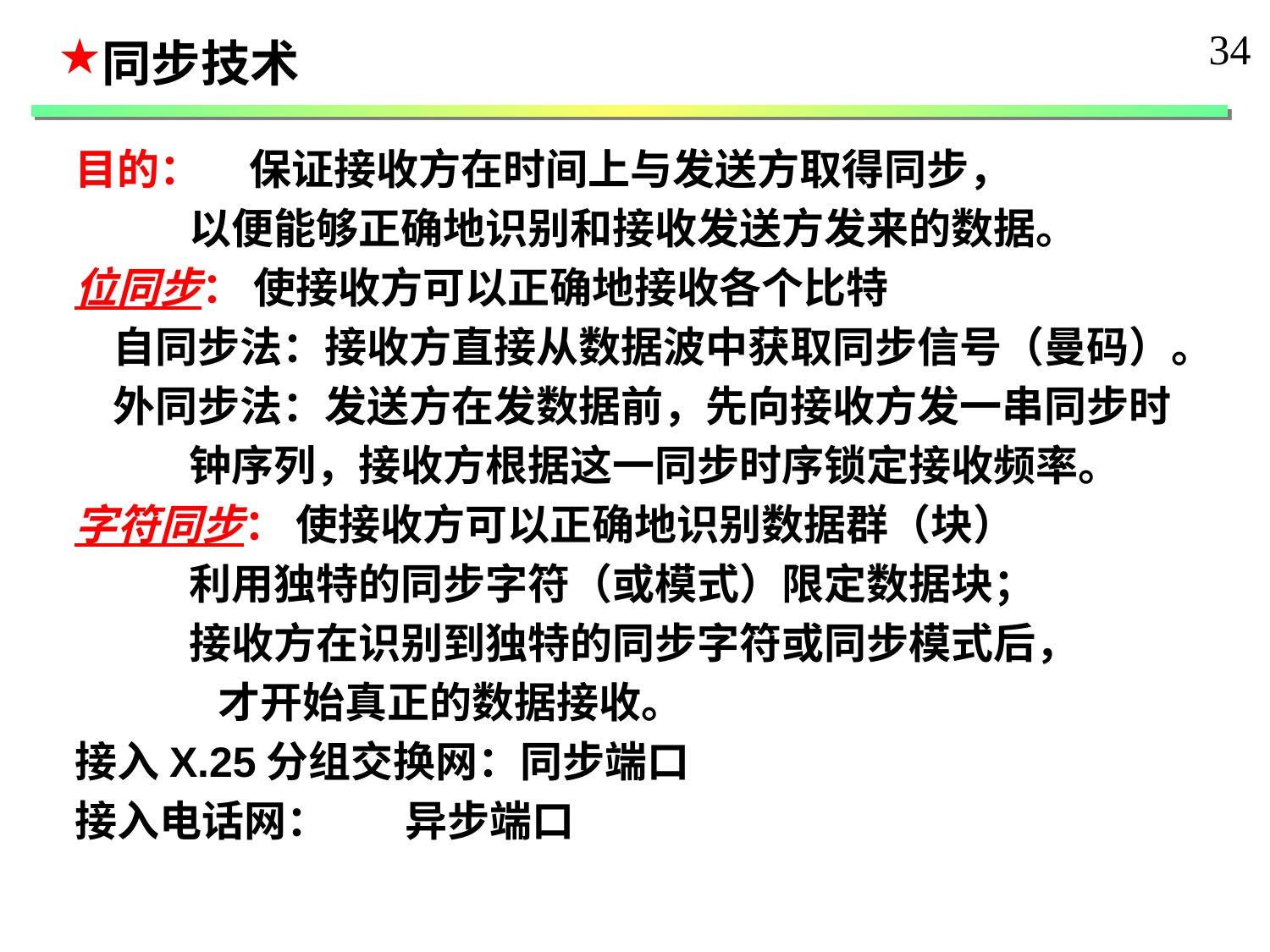

34
同步技术

目的：     保证接收方在时间上与发送方取得同步，
           以便能够正确地识别和接收发送方发来的数据。
位同步： 使接收方可以正确地接收各个比特
   自同步法：接收方直接从数据波中获取同步信号（曼码）。
   外同步法：发送方在发数据前，先向接收方发一串同步时
           钟序列，接收方根据这一同步时序锁定接收频率。
字符同步： 使接收方可以正确地识别数据群（块）
           利用独特的同步字符（或模式）限定数据块；
           接收方在识别到独特的同步字符或同步模式后，
              才开始真正的数据接收。
接入X.25分组交换网：同步端口
接入电话网：        异步端口